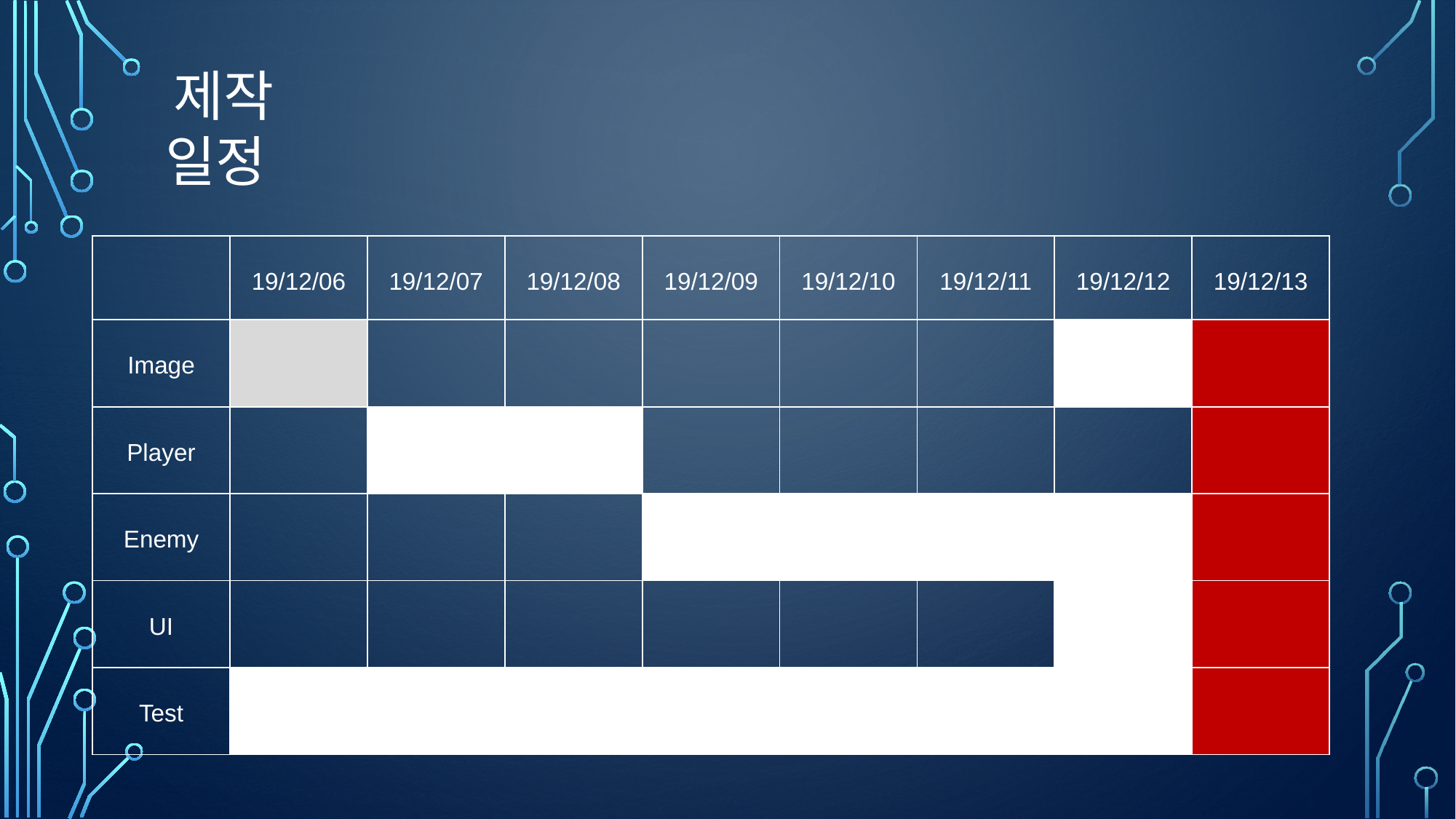

제작 일정
|  | 19/12/06 | 19/12/07 | 19/12/08 | 19/12/09 | 19/12/10 | 19/12/11 | 19/12/12 | 19/12/13 |
| --- | --- | --- | --- | --- | --- | --- | --- | --- |
| Image |  |  |  |  |  |  |  |  |
| Player |  |  |  |  |  |  |  |  |
| Enemy |  |  |  |  |  |  |  |  |
| UI |  |  |  |  |  |  |  |  |
| Test |  |  |  |  |  |  |  |  |